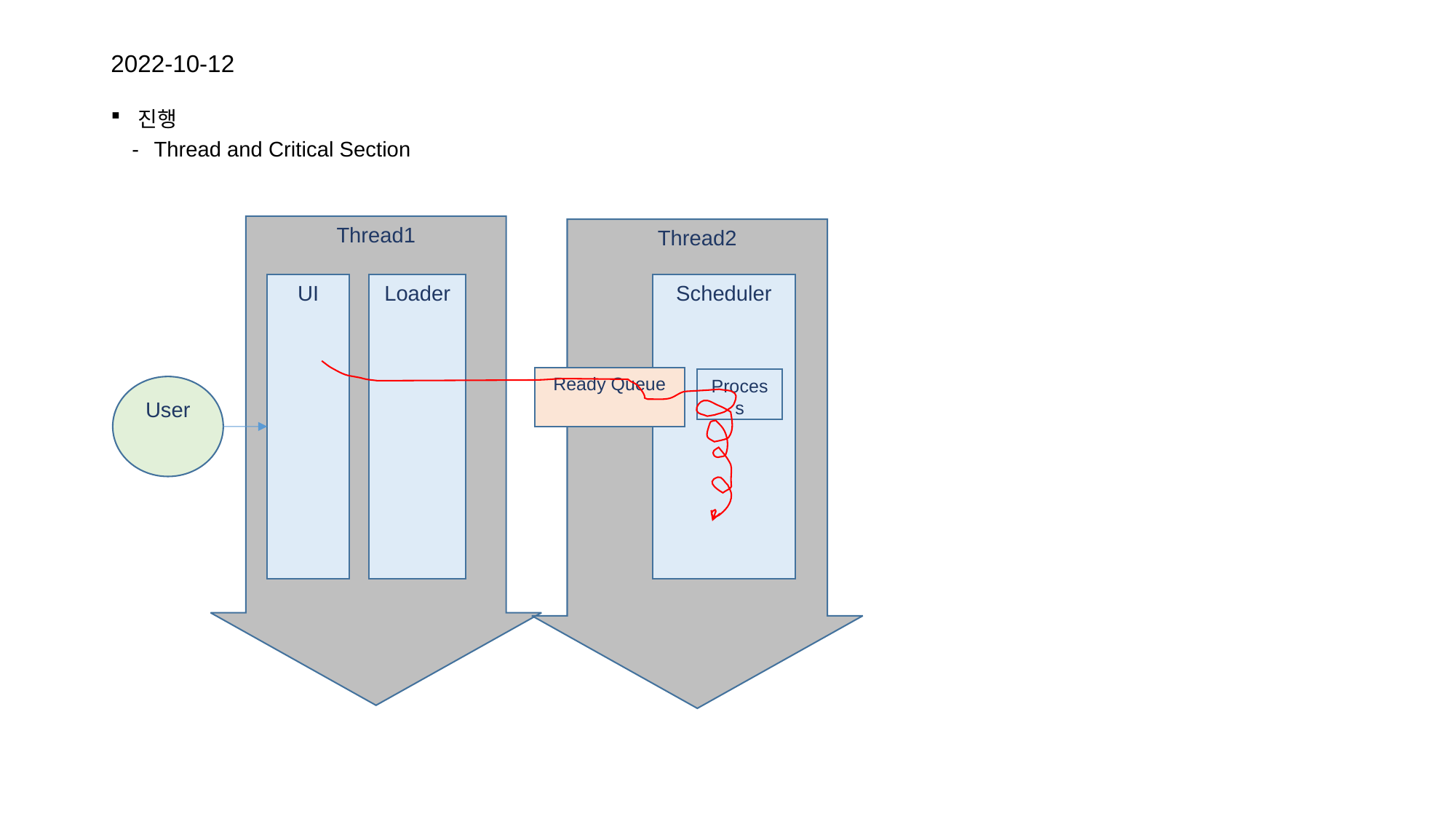

# 2022-10-12
진행
Thread and Critical Section
Thread1
Thread2
Loader
Scheduler
UI

Ready Queue
Process
User